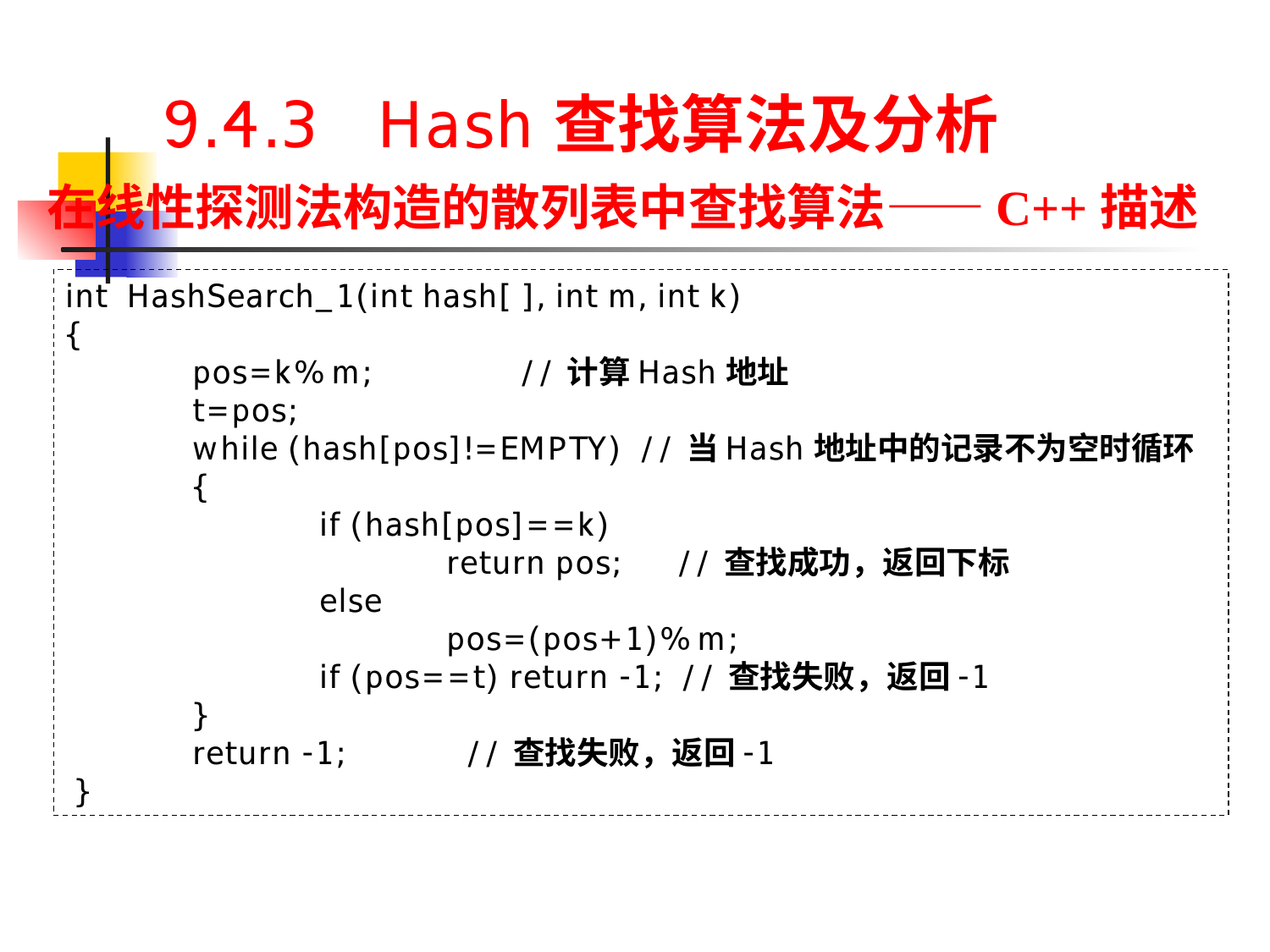

9.4.3   Hash查找算法及分析
在线性探测法构造的散列表中查找算法——C++描述
int  HashSearch_1(int hash[ ], int m, int k)
{
	pos=k%m;                //计算Hash地址
	t=pos;
	while (hash[pos]!=EMPTY)  //当Hash地址中的记录不为空时循环
	{
		if (hash[pos]==k)
			return pos;      //查找成功，返回下标
		else
			pos=(pos+1)%m;
		if (pos==t) return -1;  //查找失败，返回-1
	}
	return -1;             //查找失败，返回-1
 }